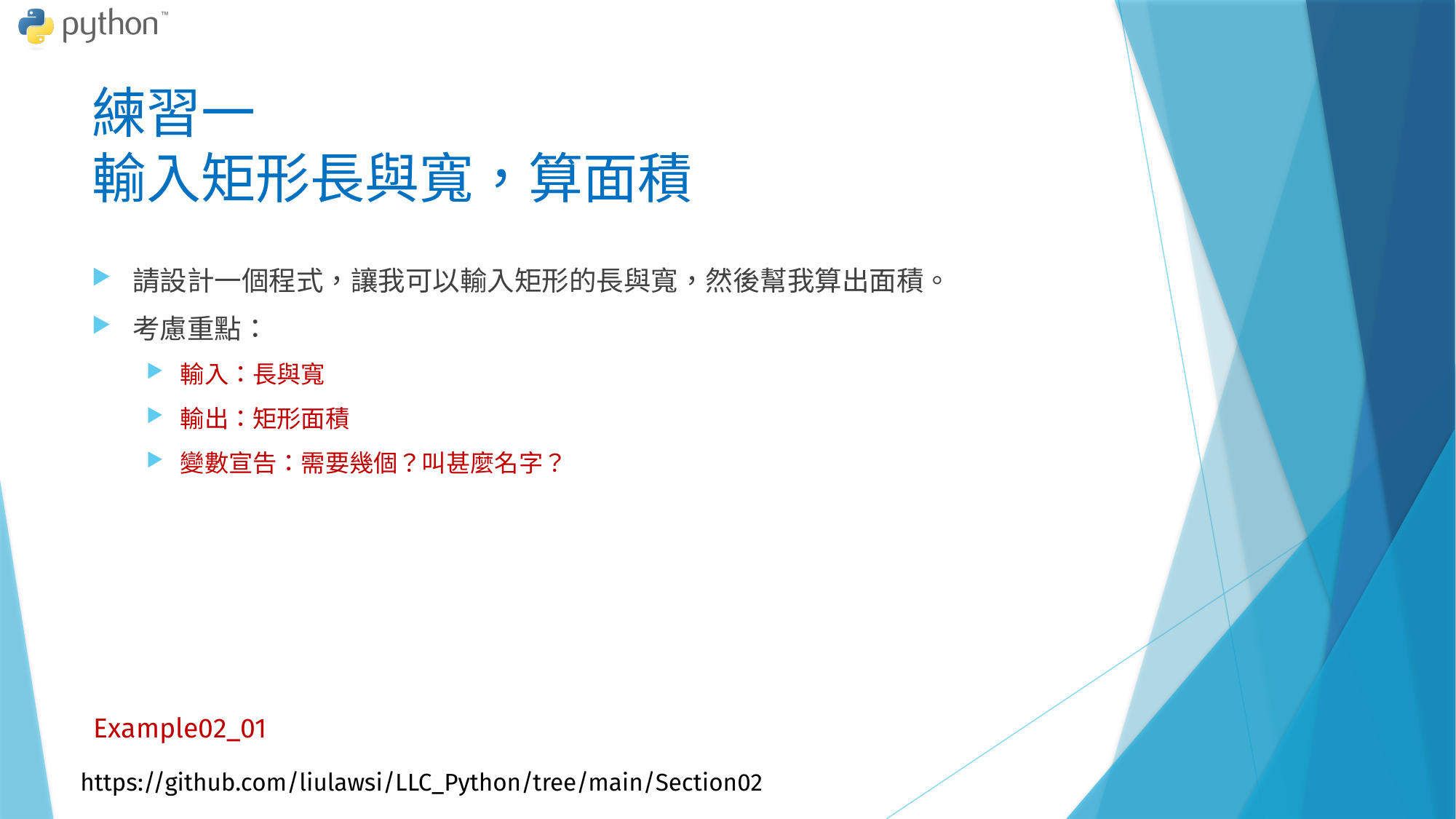

# 練習一 輸入矩形長與寬，算面積
請設計一個程式，讓我可以輸入矩形的長與寬，然後幫我算出面積。
考慮重點：
輸入：長與寬
輸出：矩形面積
變數宣告：需要幾個？叫甚麼名字？

Example02_01